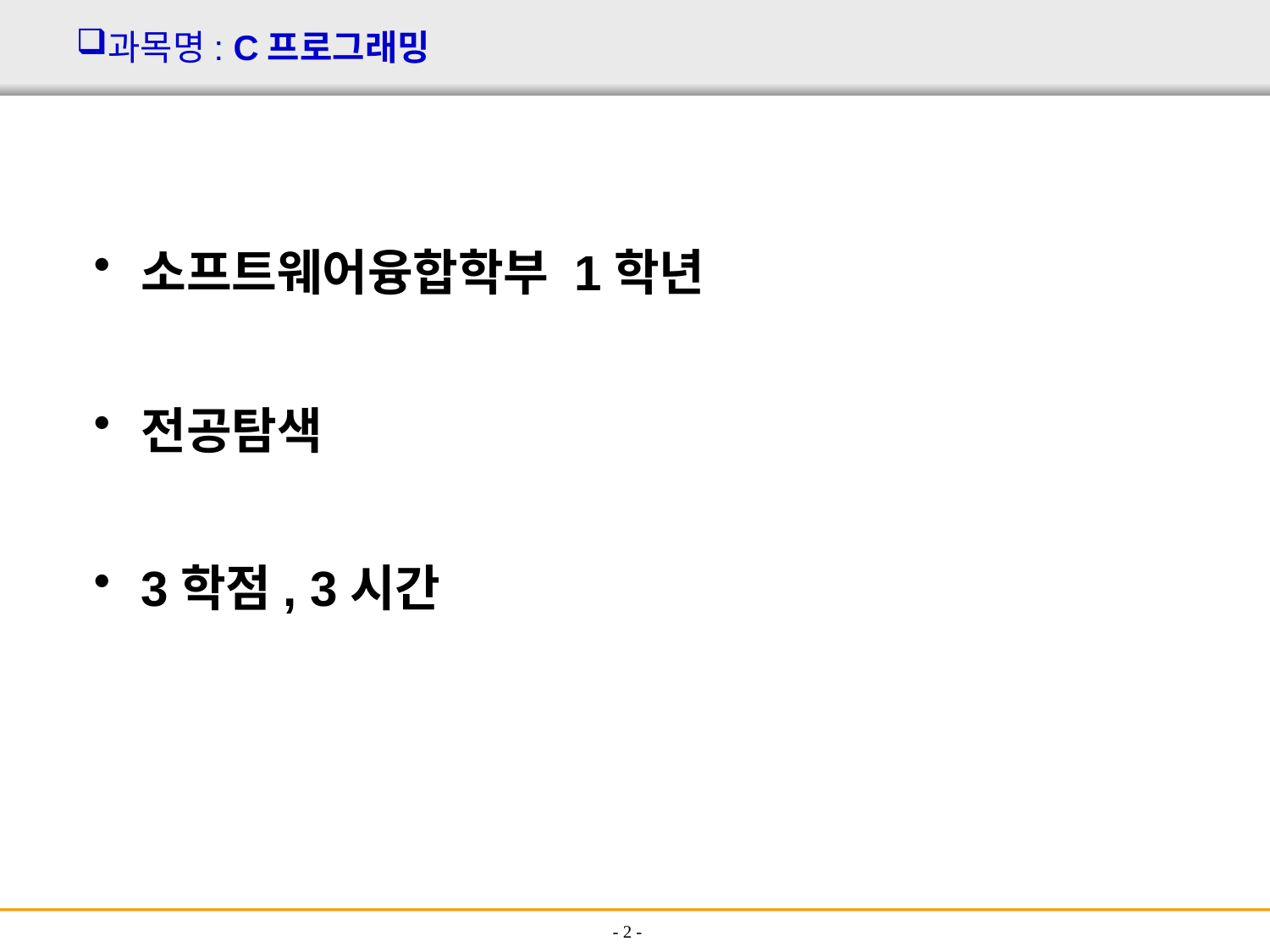

과목명: C프로그래밍
소프트웨어융합학부 1학년
전공탐색
3학점, 3시간